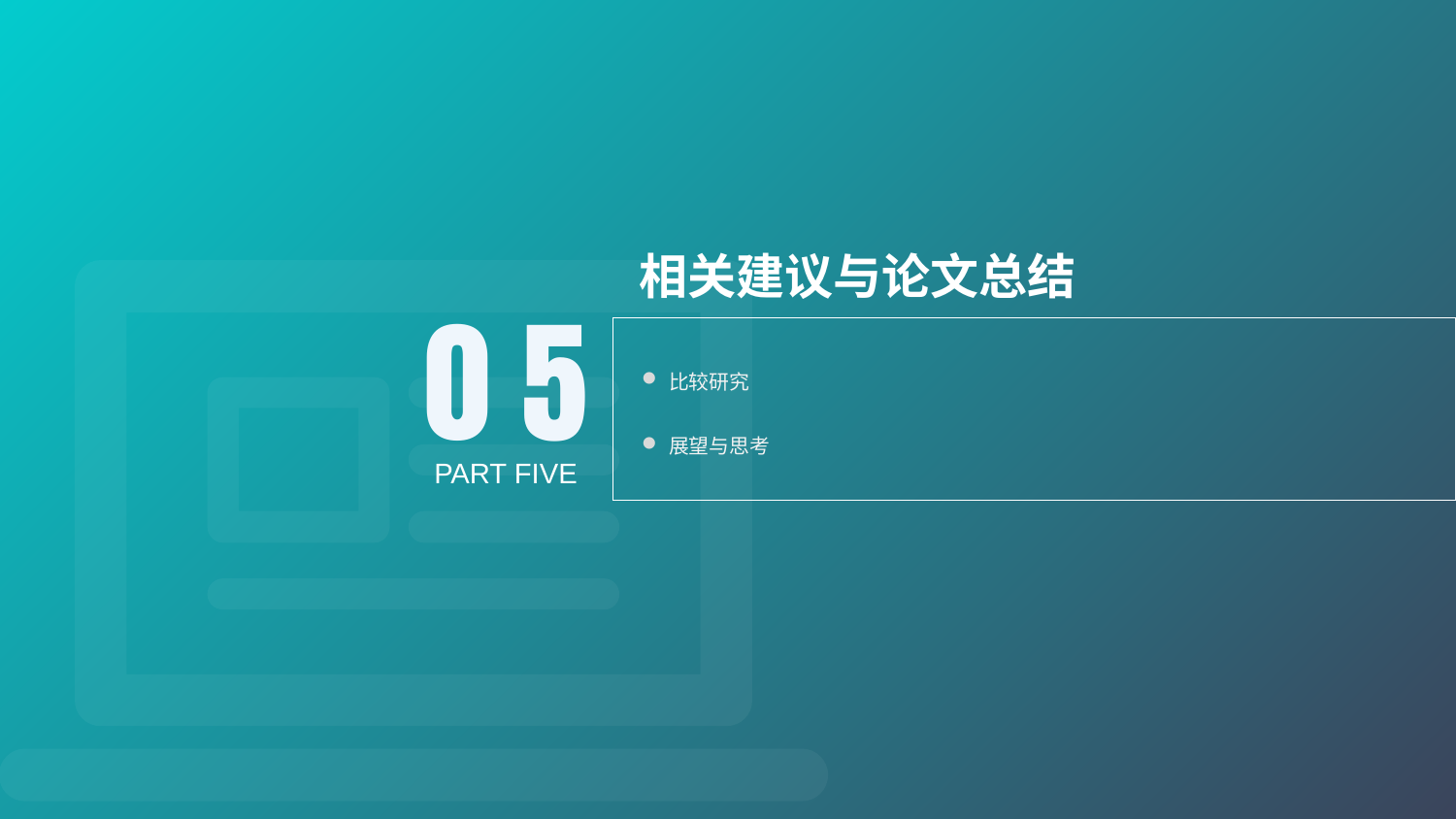

相关建议与论文总结

0 5

比较研究

展望与思考
PART FIVE